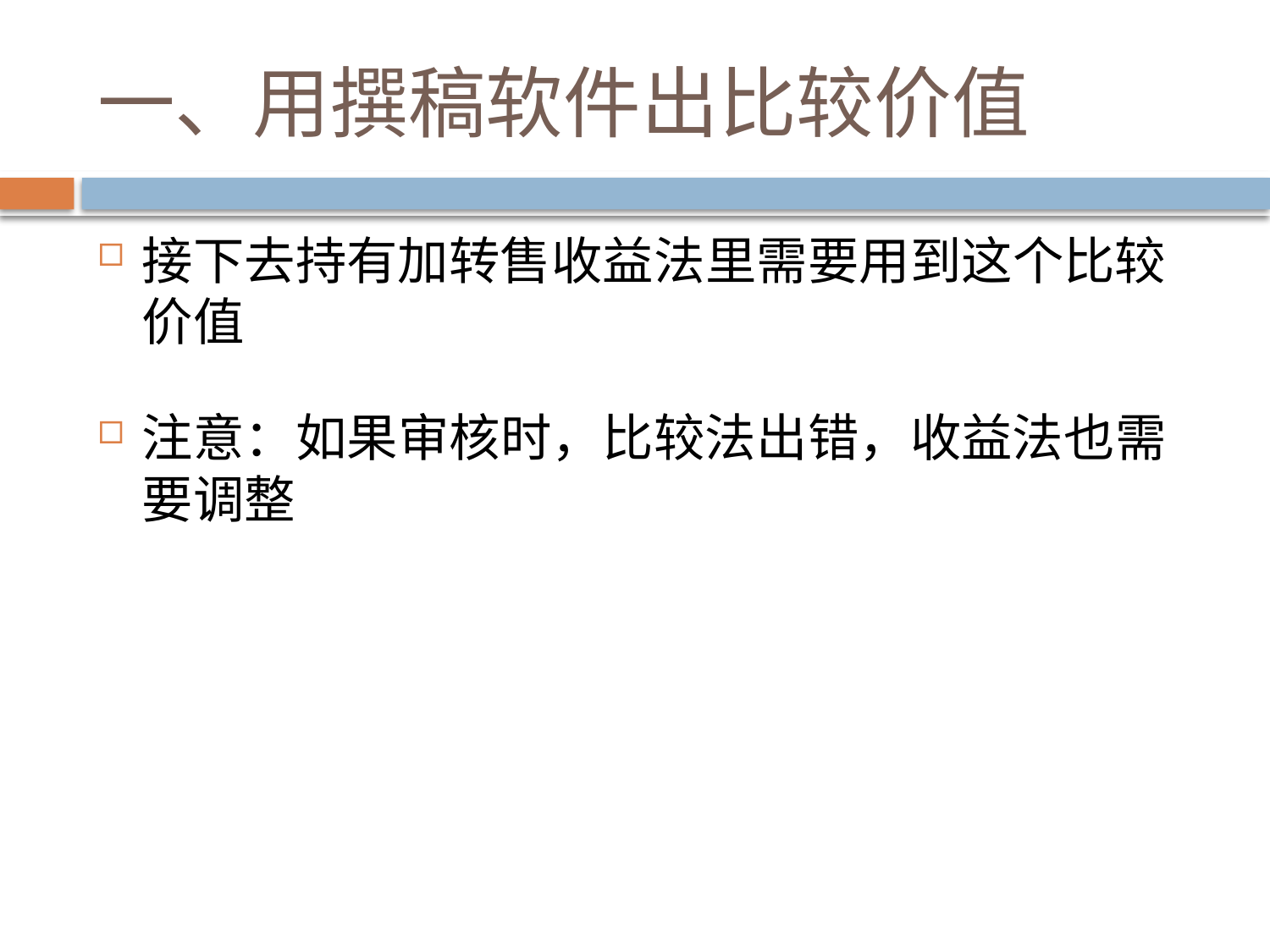

# 一、用撰稿软件出比较价值
接下去持有加转售收益法里需要用到这个比较价值
注意：如果审核时，比较法出错，收益法也需要调整